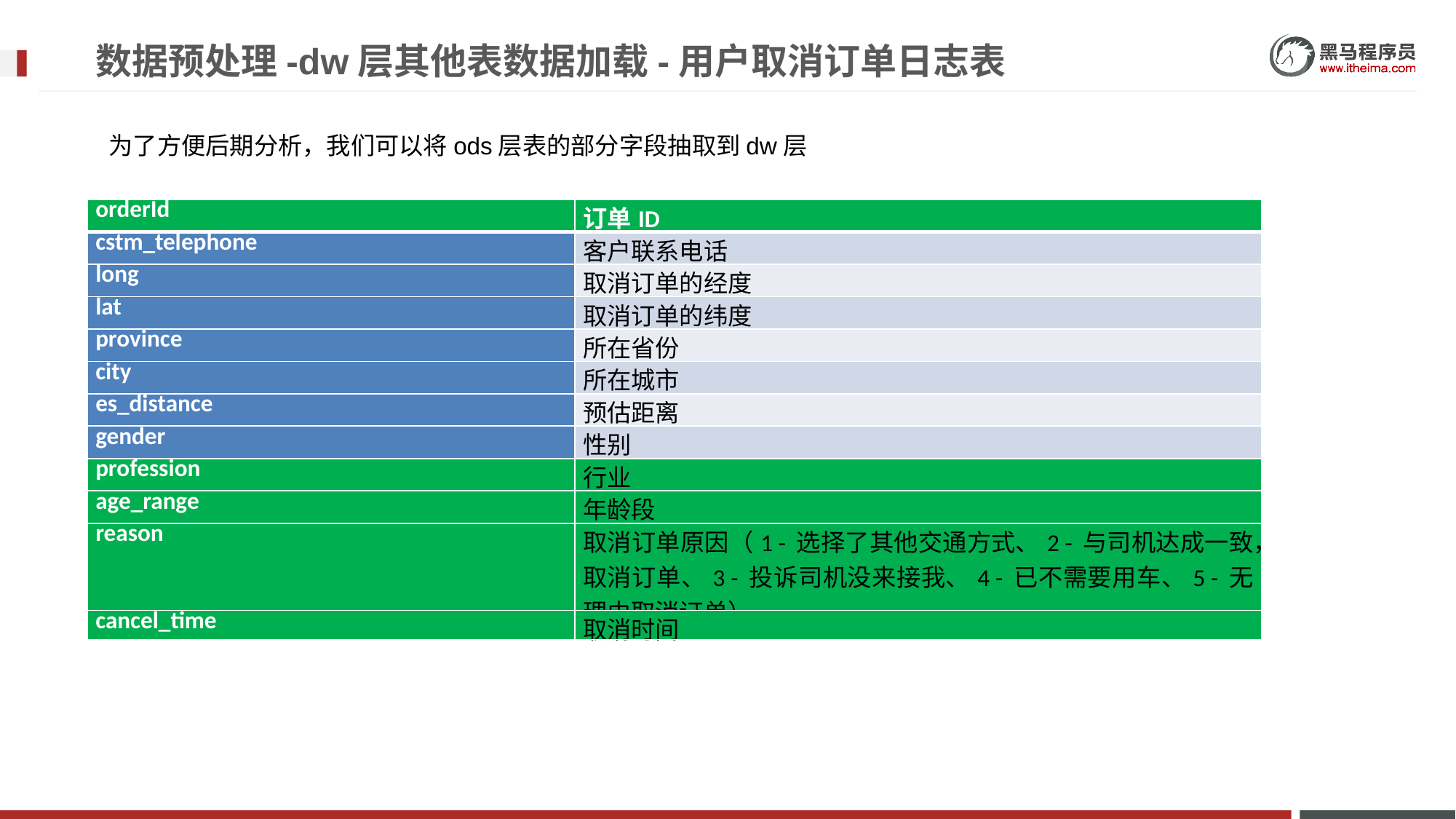

# 数据预处理-dw层其他表数据加载-用户取消订单日志表
为了方便后期分析，我们可以将ods层表的部分字段抽取到dw层
| orderId | 订单ID |
| --- | --- |
| cstm\_telephone | 客户联系电话 |
| long | 取消订单的经度 |
| lat | 取消订单的纬度 |
| province | 所在省份 |
| city | 所在城市 |
| es\_distance | 预估距离 |
| gender | 性别 |
| profession | 行业 |
| age\_range | 年龄段 |
| reason | 取消订单原因（1 - 选择了其他交通方式、2 - 与司机达成一致，取消订单、3 - 投诉司机没来接我、4 - 已不需要用车、5 - 无理由取消订单） |
| cancel\_time | 取消时间 |